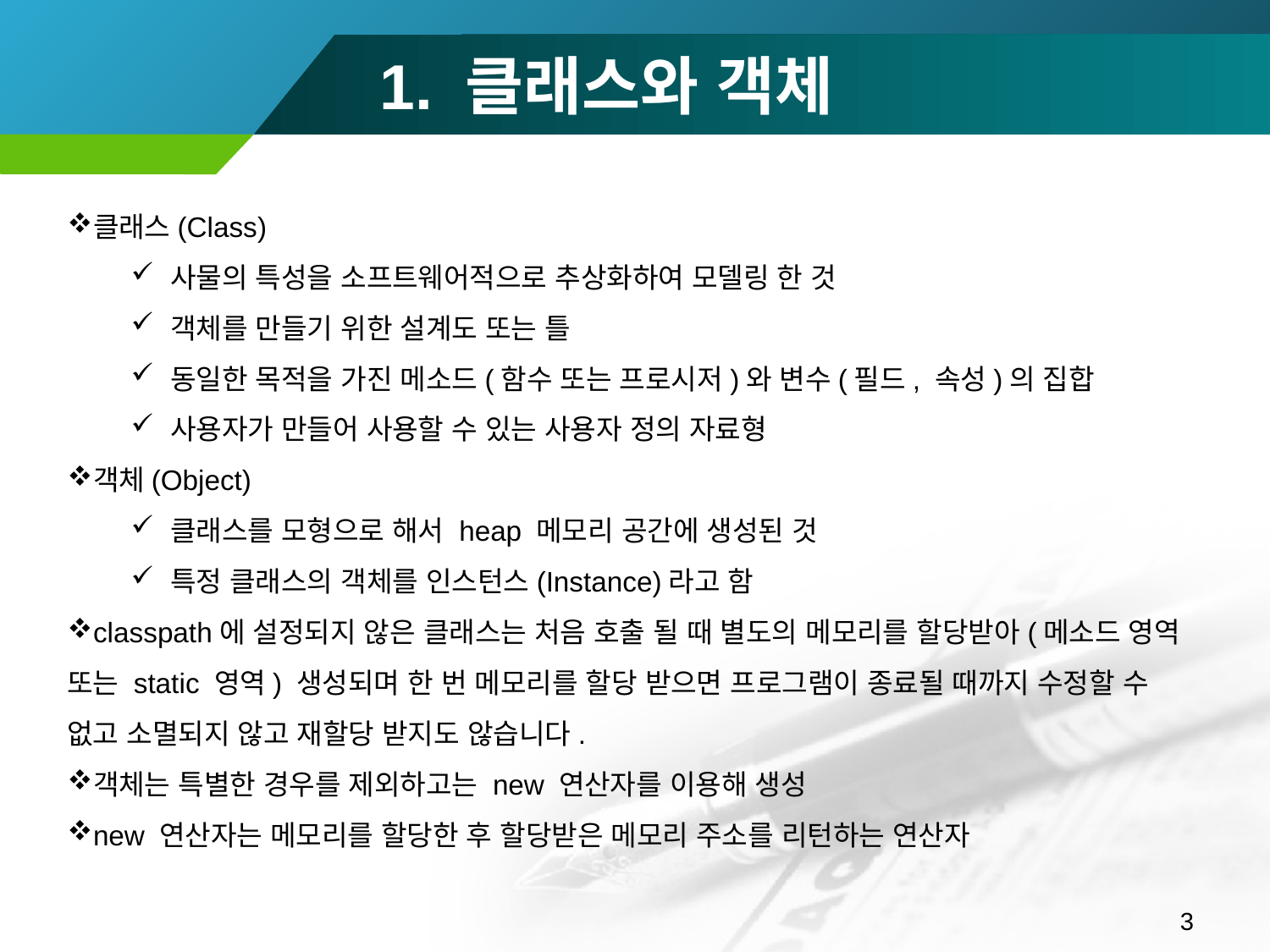

# 1. 클래스와 객체
클래스(Class)
사물의 특성을 소프트웨어적으로 추상화하여 모델링 한 것
객체를 만들기 위한 설계도 또는 틀
동일한 목적을 가진 메소드(함수 또는 프로시저)와 변수(필드, 속성)의 집합
사용자가 만들어 사용할 수 있는 사용자 정의 자료형
객체(Object)
클래스를 모형으로 해서 heap 메모리 공간에 생성된 것
특정 클래스의 객체를 인스턴스(Instance)라고 함
classpath에 설정되지 않은 클래스는 처음 호출 될 때 별도의 메모리를 할당받아(메소드 영역 또는 static 영역) 생성되며 한 번 메모리를 할당 받으면 프로그램이 종료될 때까지 수정할 수 없고 소멸되지 않고 재할당 받지도 않습니다.
객체는 특별한 경우를 제외하고는 new 연산자를 이용해 생성
new 연산자는 메모리를 할당한 후 할당받은 메모리 주소를 리턴하는 연산자
3